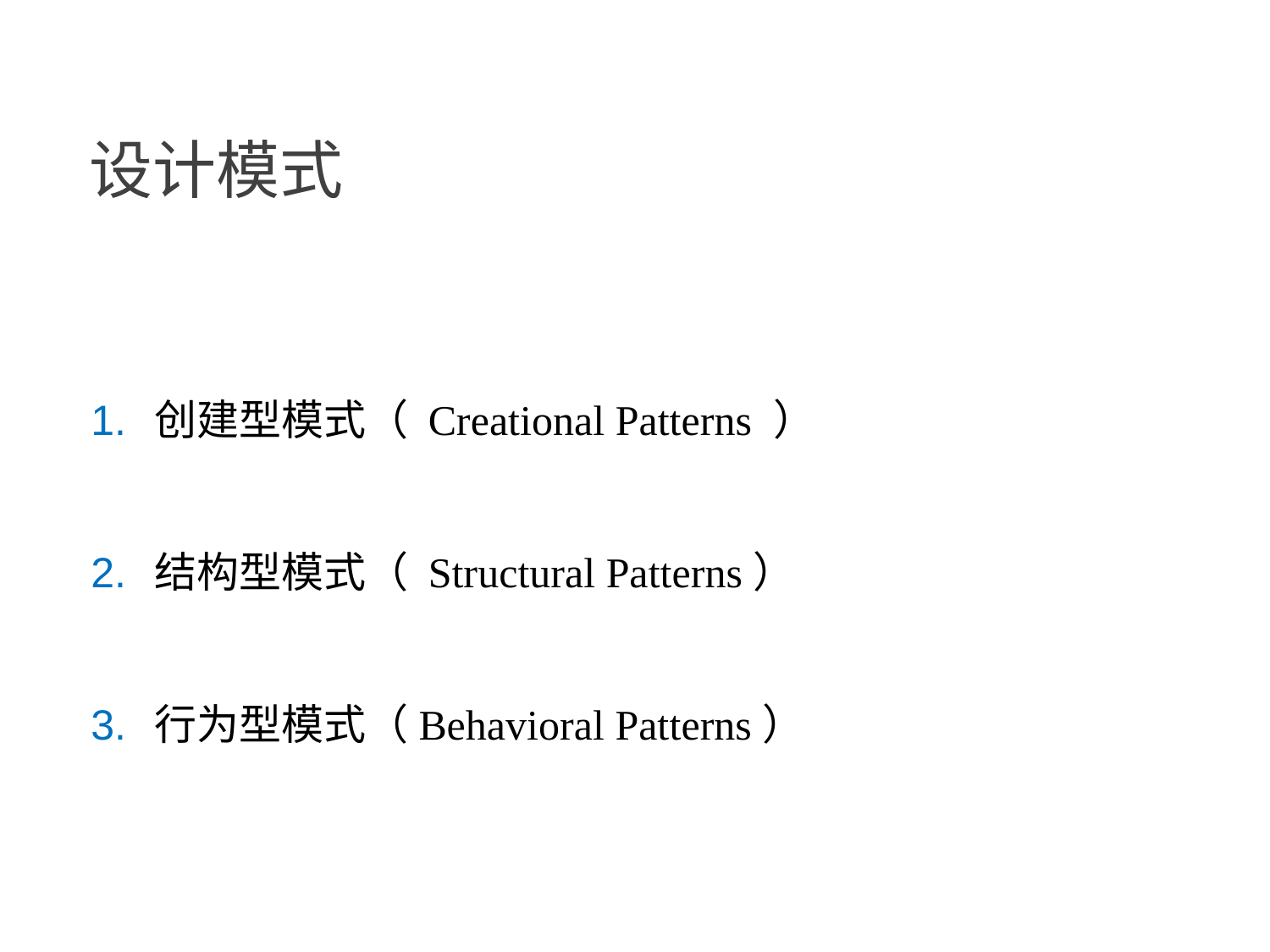

设计模式
创建型模式（ Creational Patterns ）
结构型模式（ Structural Patterns）
行为型模式（Behavioral Patterns）